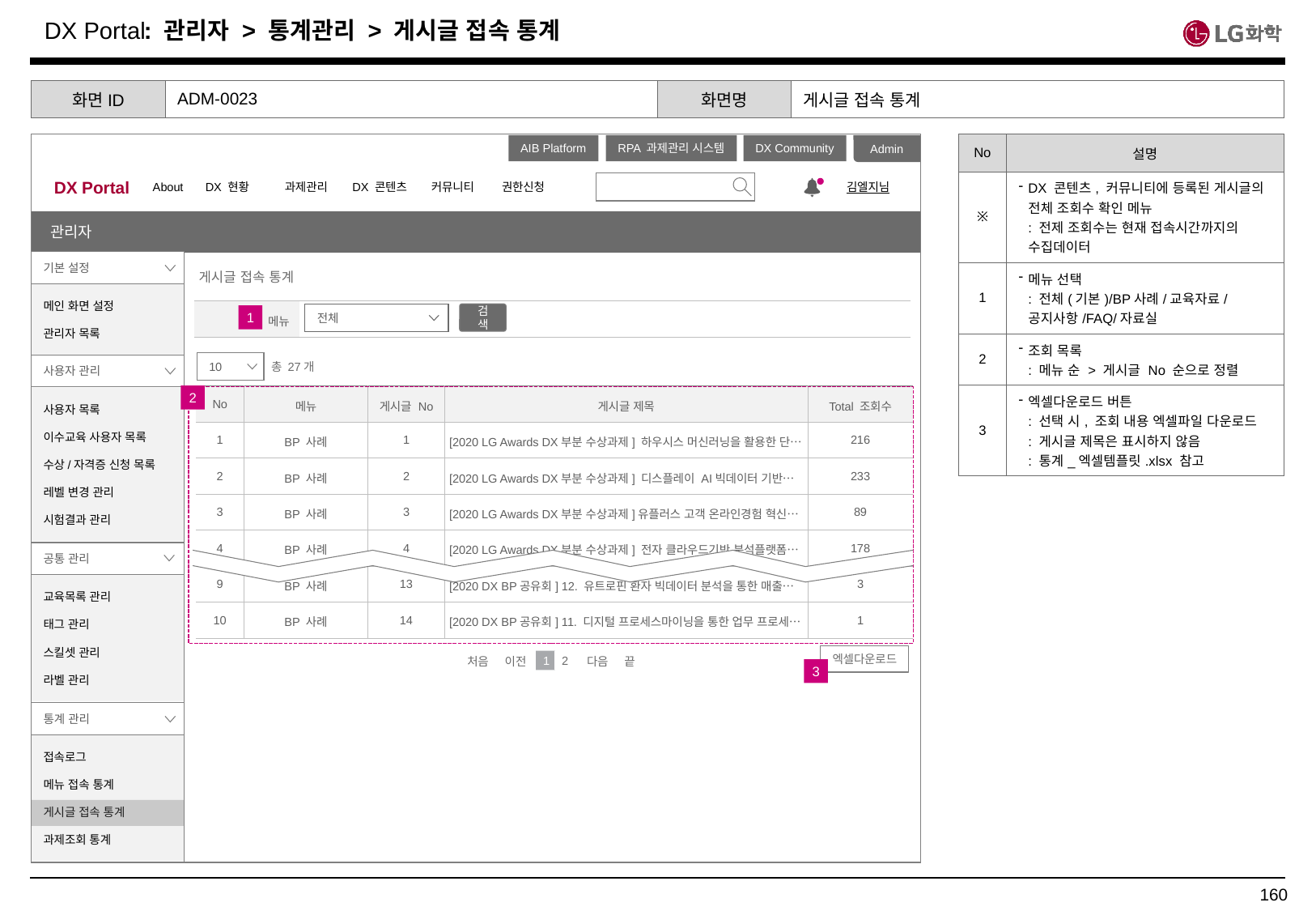

: 관리자 > 통계관리 > 게시글 접속 통계
| 화면ID | ADM-0023 | 화면명 | 게시글 접속 통계 |
| --- | --- | --- | --- |

| No | 설명 |
| --- | --- |
| ※ | DX 콘텐츠, 커뮤니티에 등록된 게시글의 전체 조회수 확인 메뉴 : 전제 조회수는 현재 접속시간까지의 수집데이터 |
| 1 | 메뉴 선택 : 전체(기본)/BP사례/교육자료/공지사항/FAQ/자료실 |
| 2 | 조회 목록 : 메뉴 순 > 게시글 No 순으로 정렬 |
| 3 | 엑셀다운로드 버튼 : 선택 시, 조회 내용 엑셀파일 다운로드 : 게시글 제목은 표시하지 않음 : 통계\_엑셀템플릿.xlsx 참고 |

Admin
DX Portal

About
DX 현황
과제관리
DX 콘텐츠
커뮤니티
권한신청
김엘지님

AIB Platform
RPA 과제관리 시스템
DX Community

관리자

기본 설정

게시글 접속 통계
메인 화면 설정
관리자 목록

| 메뉴 |  |
| --- | --- |
검색
전체

1
10

총 27개
사용자 관리

2
| No | 메뉴 | 게시글 No | 게시글 제목 | Total 조회수 |
| --- | --- | --- | --- | --- |
| 1 | BP 사례 | 1 | [2020 LG Awards DX부분 수상과제] 하우시스 머신러닝을 활용한 단… | 216 |
| 2 | BP 사례 | 2 | [2020 LG Awards DX부분 수상과제] 디스플레이 AI빅데이터 기반… | 233 |
| 3 | BP 사례 | 3 | [2020 LG Awards DX부분 수상과제]유플러스 고객 온라인경험 혁신… | 89 |
| 4 | BP 사례 | 4 | [2020 LG Awards DX부분 수상과제] 전자 클라우드기반 분석플랫폼… | 178 |
| 9 | BP 사례 | 13 | [2020 DX BP공유회] 12. 유트로핀 환자 빅데이터 분석을 통한 매출… | 3 |
| 10 | BP 사례 | 14 | [2020 DX BP공유회] 11. 디지털 프로세스마이닝을 통한 업무 프로세… | 1 |

사용자 목록
이수교육 사용자 목록
수상/자격증 신청 목록
레벨 변경 관리
시험결과 관리

공통 관리

교육목록 관리
태그 관리
스킬셋 관리
라벨 관리

엑셀다운로드
처음     이전
다음     끝
1
2
3
통계 관리

접속로그
메뉴 접속 통계
게시글 접속 통계
과제조회 통계